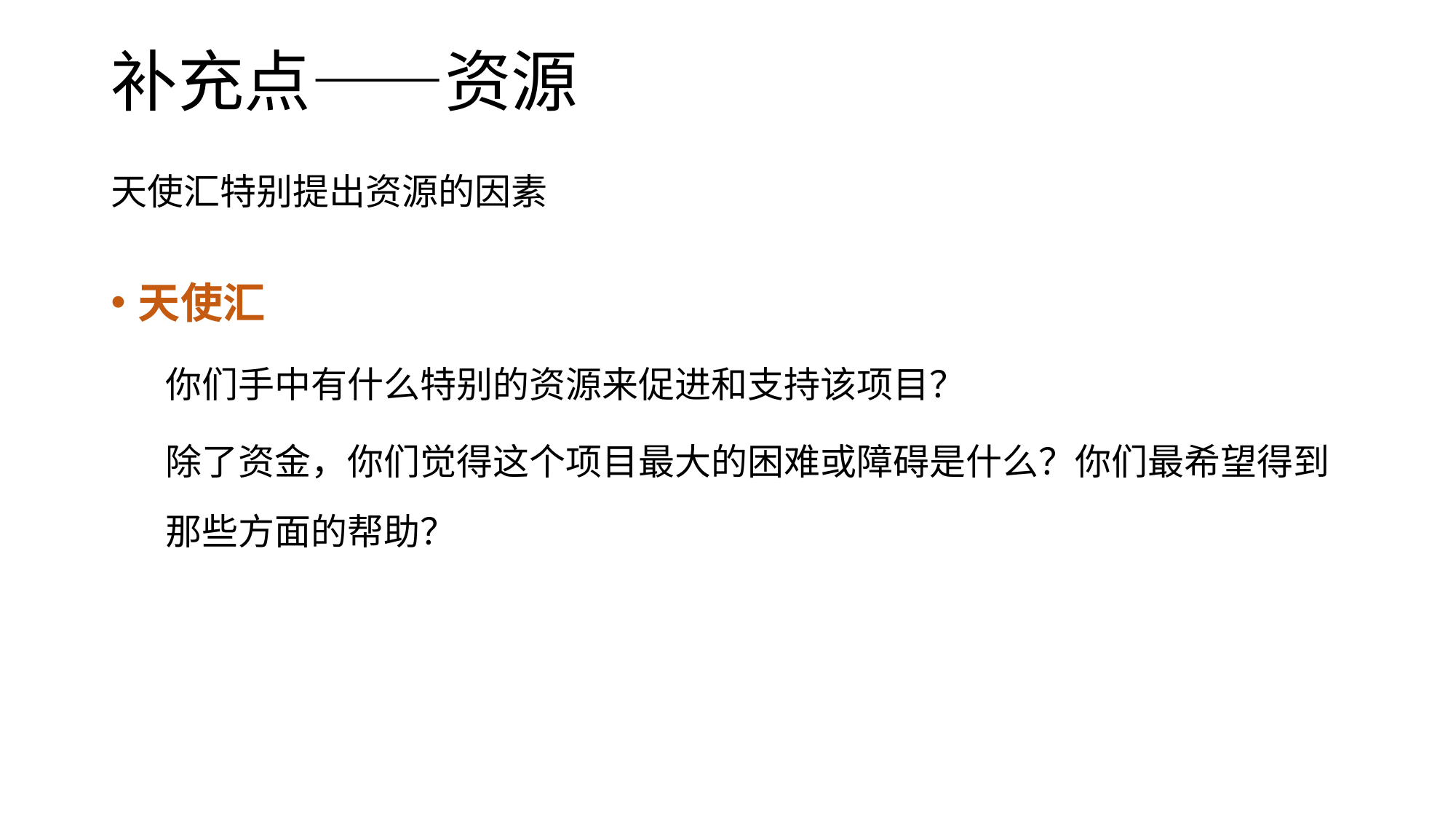

# 补充点——资源
天使汇特别提出资源的因素
天使汇
你们手中有什么特别的资源来促进和支持该项目？
除了资金，你们觉得这个项目最大的困难或障碍是什么？你们最希望得到那些方面的帮助？